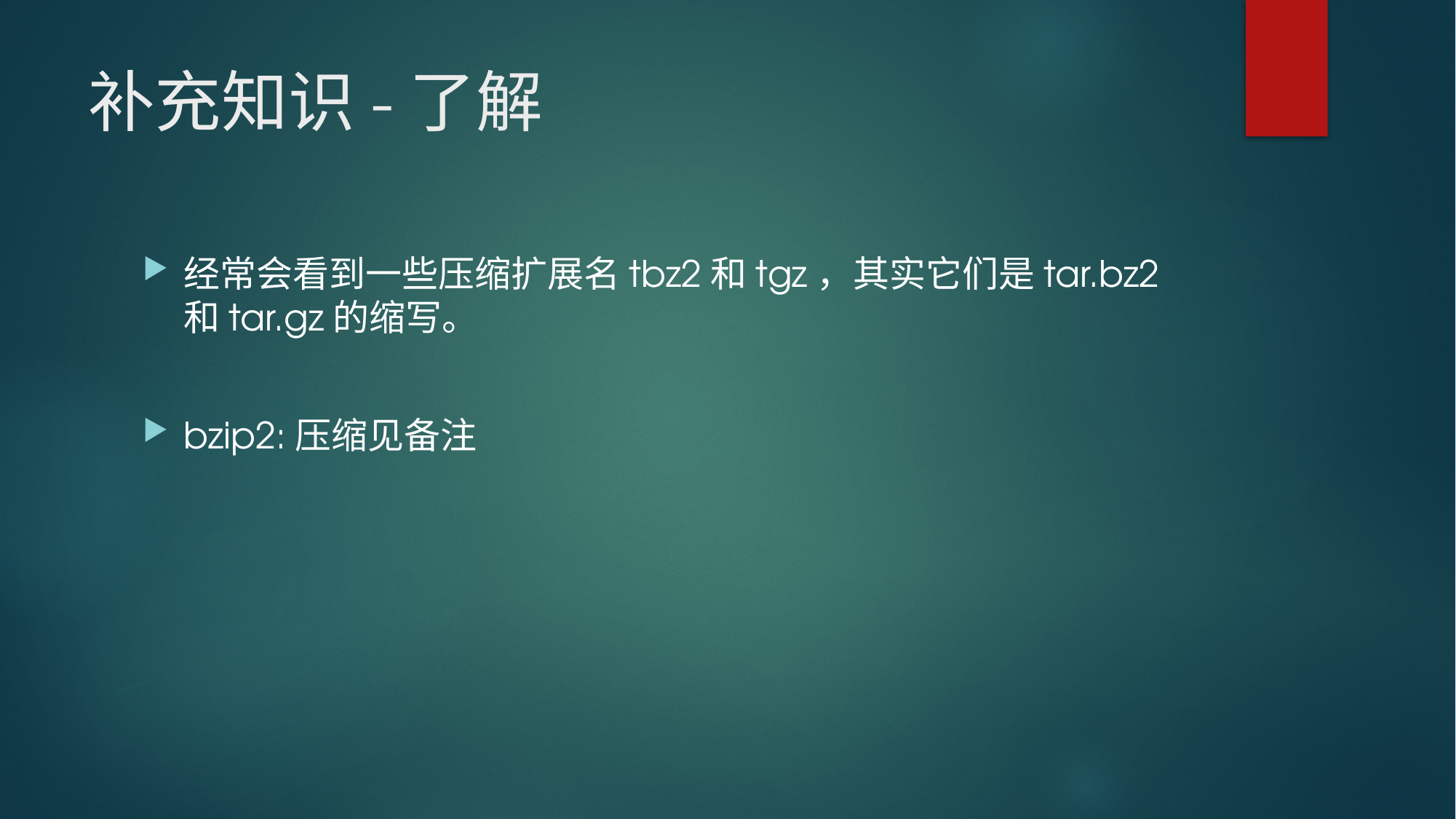

# 补充知识-了解
经常会看到一些压缩扩展名tbz2和tgz，其实它们是tar.bz2和tar.gz的缩写。

bzip2:压缩见备注